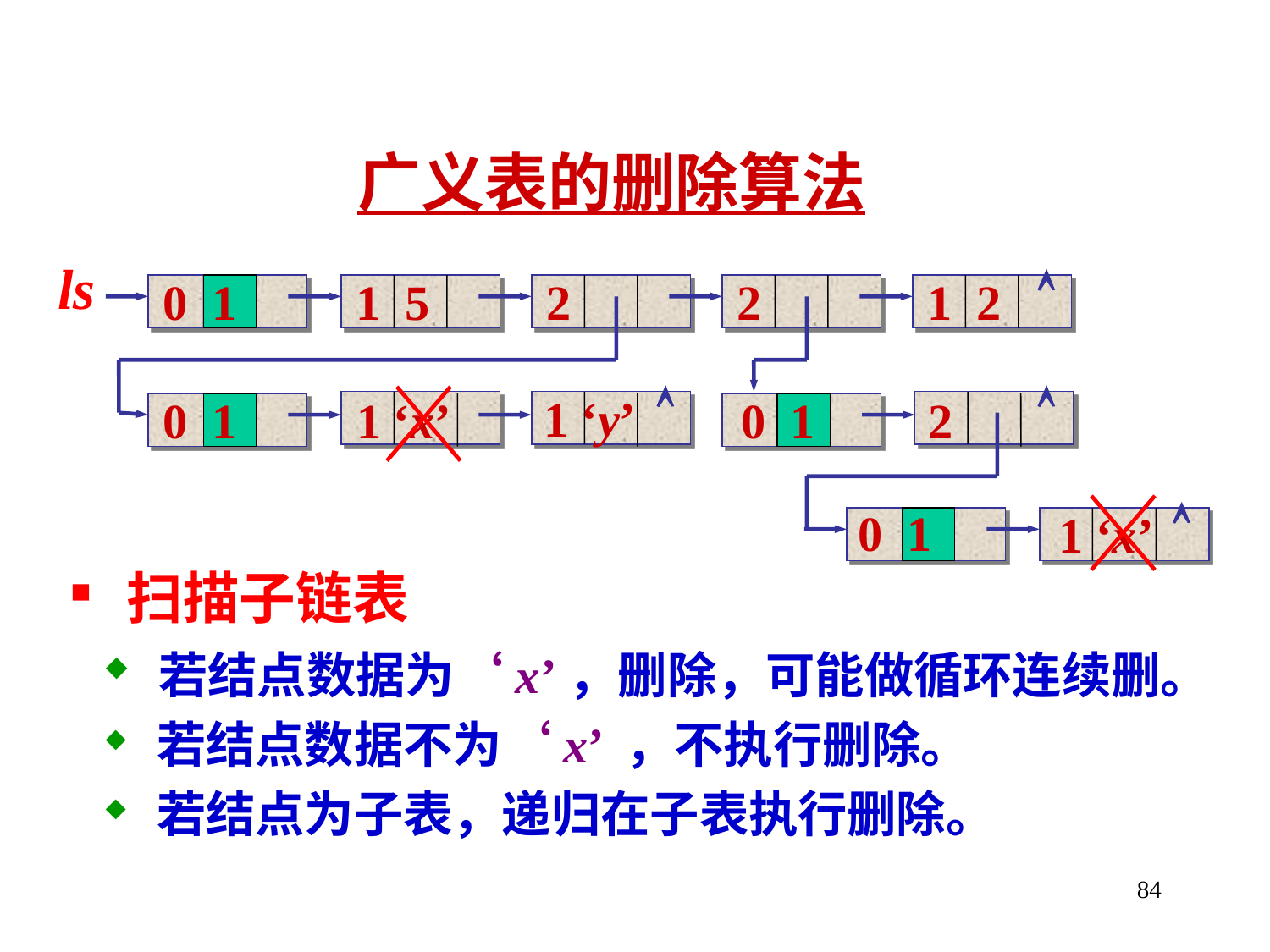

广义表的删除算法
ls
∧
0  1
1  5
2
2
1  2

∧
∧
1 ‘y’
0  1
1 ‘x’
0  1
2

∧

0  1
0  1
1 ‘x’

 扫描子链表
 若结点数据为‘x’，删除，可能做循环连续删。
 若结点数据不为‘x’ ，不执行删除。
 若结点为子表，递归在子表执行删除。
84